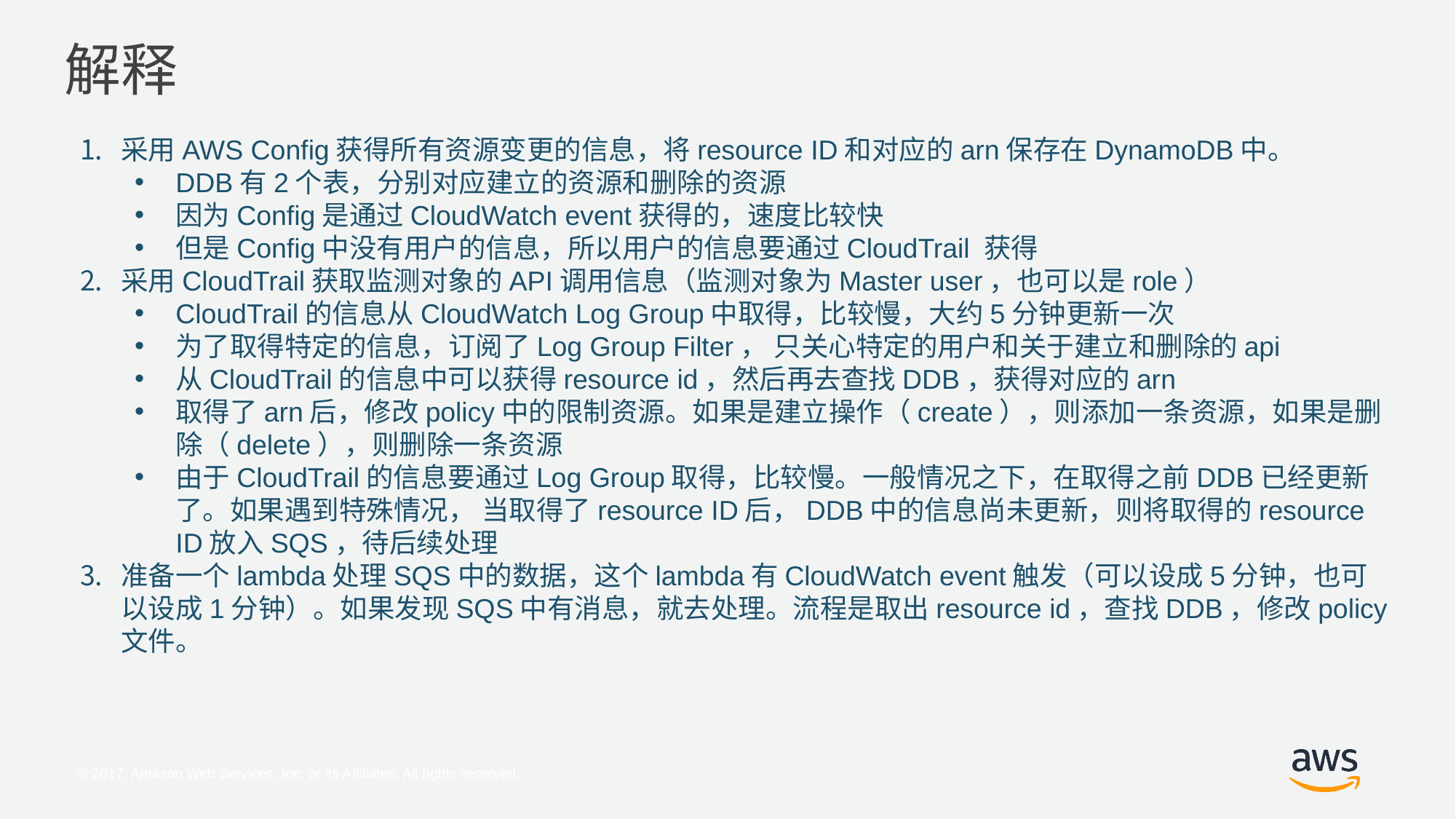

# 解释
采用AWS Config获得所有资源变更的信息，将resource ID和对应的arn保存在DynamoDB中。
DDB有2个表，分别对应建立的资源和删除的资源
因为Config是通过CloudWatch event获得的，速度比较快
但是Config中没有用户的信息，所以用户的信息要通过CloudTrail 获得
采用CloudTrail获取监测对象的API调用信息（监测对象为Master user，也可以是role）
CloudTrail的信息从CloudWatch Log Group中取得，比较慢，大约5分钟更新一次
为了取得特定的信息，订阅了Log Group Filter， 只关心特定的用户和关于建立和删除的api
从CloudTrail的信息中可以获得resource id，然后再去查找DDB，获得对应的arn
取得了arn后，修改policy中的限制资源。如果是建立操作（create），则添加一条资源，如果是删除（delete），则删除一条资源
由于CloudTrail的信息要通过Log Group取得，比较慢。一般情况之下，在取得之前DDB已经更新了。如果遇到特殊情况， 当取得了resource ID后，DDB中的信息尚未更新，则将取得的resource ID放入SQS，待后续处理
准备一个lambda处理SQS中的数据，这个lambda有CloudWatch event触发（可以设成5分钟，也可以设成1分钟）。如果发现SQS中有消息，就去处理。流程是取出resource id，查找DDB，修改policy文件。